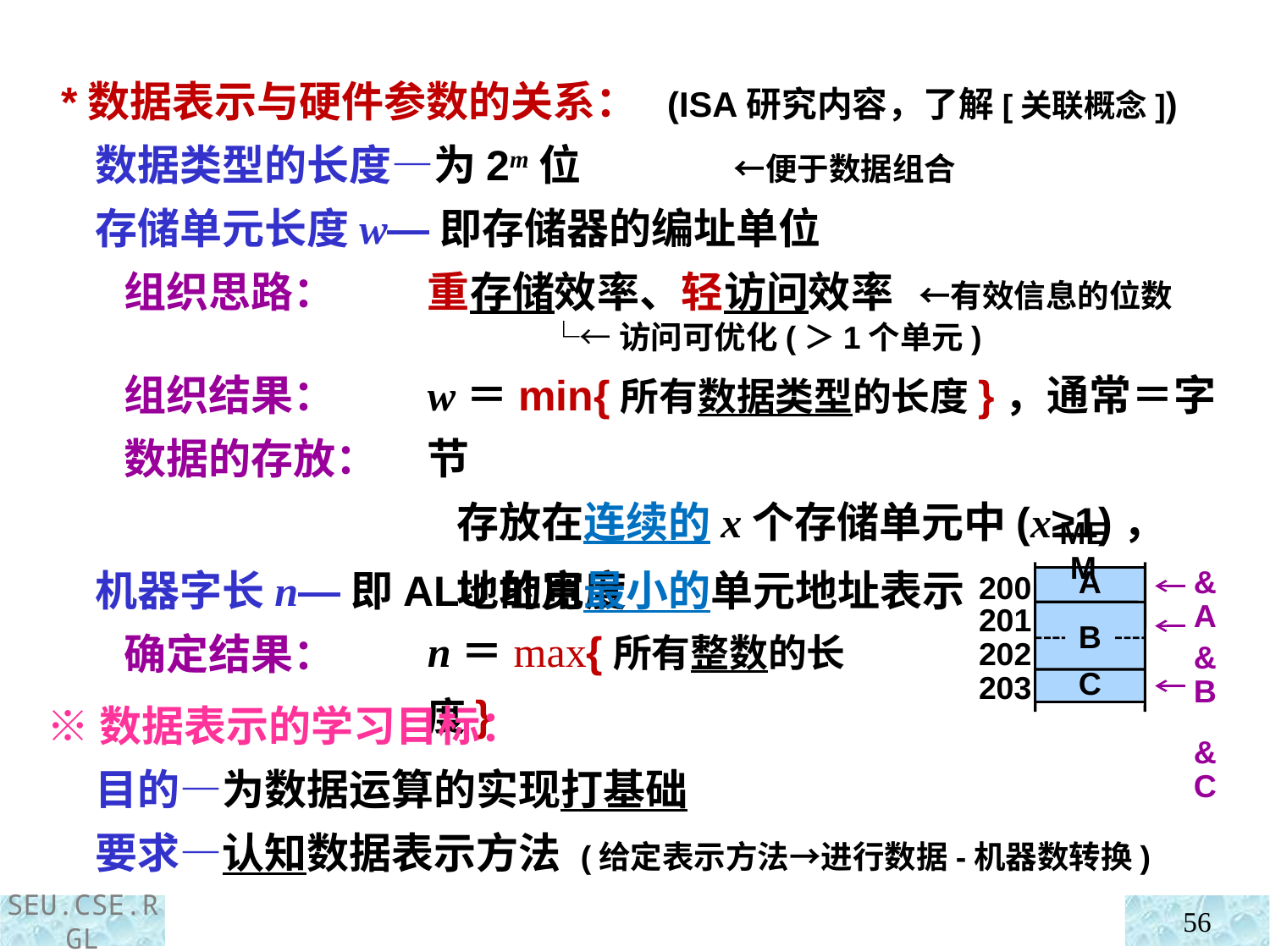

*数据表示与硬件参数的关系：  (ISA研究内容，了解[关联概念])
     数据类型的长度—为2m位                ←便于数据组合
     存储单元长度w—即存储器的编址单位
        组织思路：

        组织结果：
        数据的存放：

     机器字长n—即ALU的宽度
        确定结果：
重存储效率、轻访问效率   ←有效信息的位数
                 └←访问可优化(＞1个单元)
w＝min{所有数据类型的长度}，通常＝字节
  存放在连续的x个存储单元中(x≥1)，
  地址用最小的单元地址表示
MEM
&A
&B
&C
200
201
202
203

A
B
C

n＝max{所有整数的长度}
 ※数据表示的学习目标：
     目的—为数据运算的实现打基础
     要求—认知数据表示方法 (给定表示方法→进行数据-机器数转换)
56